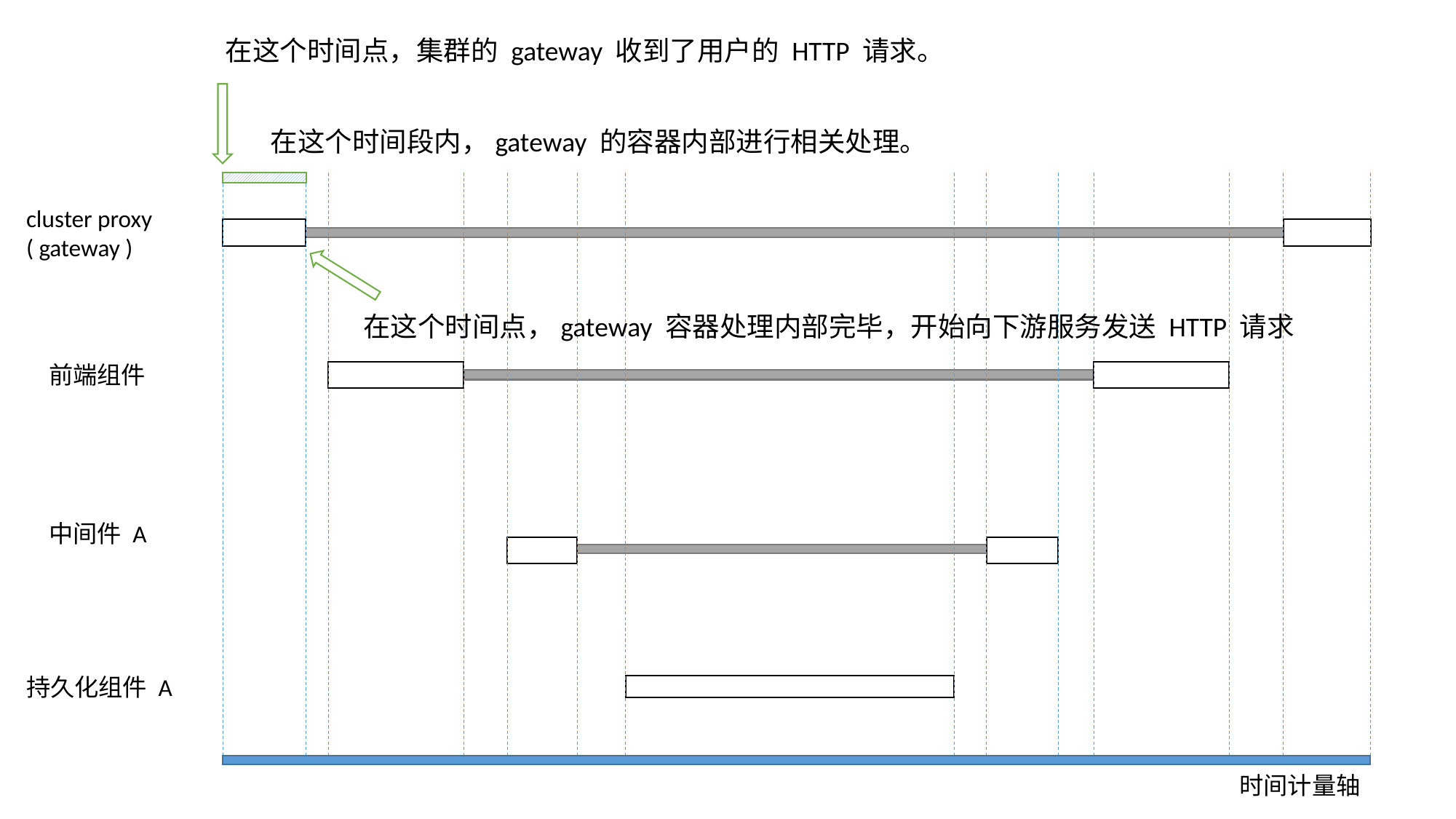

在这个时间点，集群的 gateway 收到了用户的 HTTP 请求。

在这个时间段内，gateway 的容器内部进行相关处理。

cluster proxy
( gateway )

在这个时间点，gateway 容器处理内部完毕，开始向下游服务发送 HTTP 请求
前端组件

中间件 A

持久化组件 A

时间计量轴